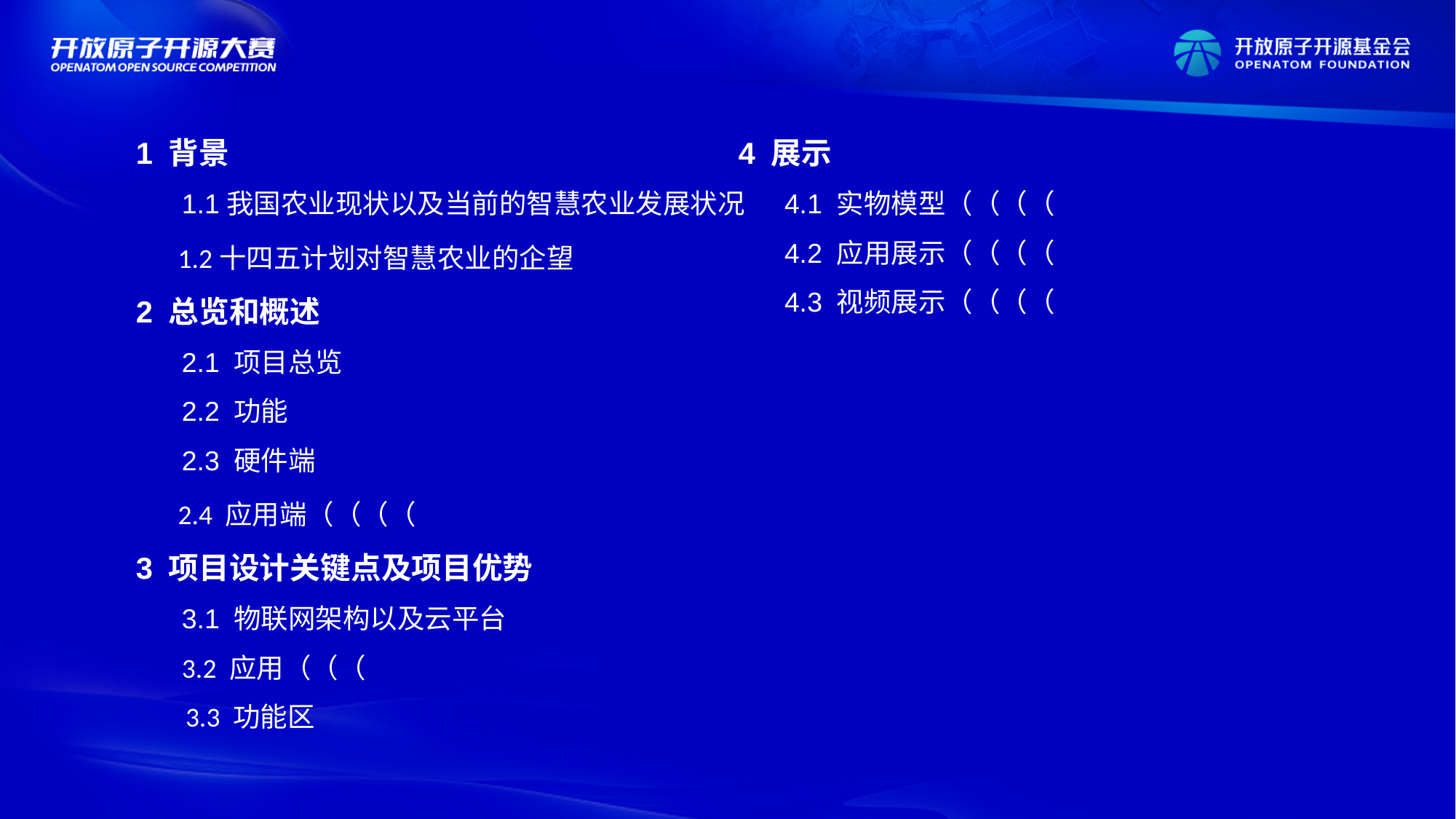

1 背景
      1.1我国农业现状以及当前的智慧农业发展状况
     1.2十四五计划对智慧农业的企望
2 总览和概述
      2.1 项目总览
      2.2 功能
      2.3 硬件端
     2.4 应用端（（（（
3 项目设计关键点及项目优势
      3.1 物联网架构以及云平台
      3.2 应用（（（
        3.3 功能区
4 展示
      4.1 实物模型（（（（
      4.2 应用展示（（（（
      4.3 视频展示（（（（